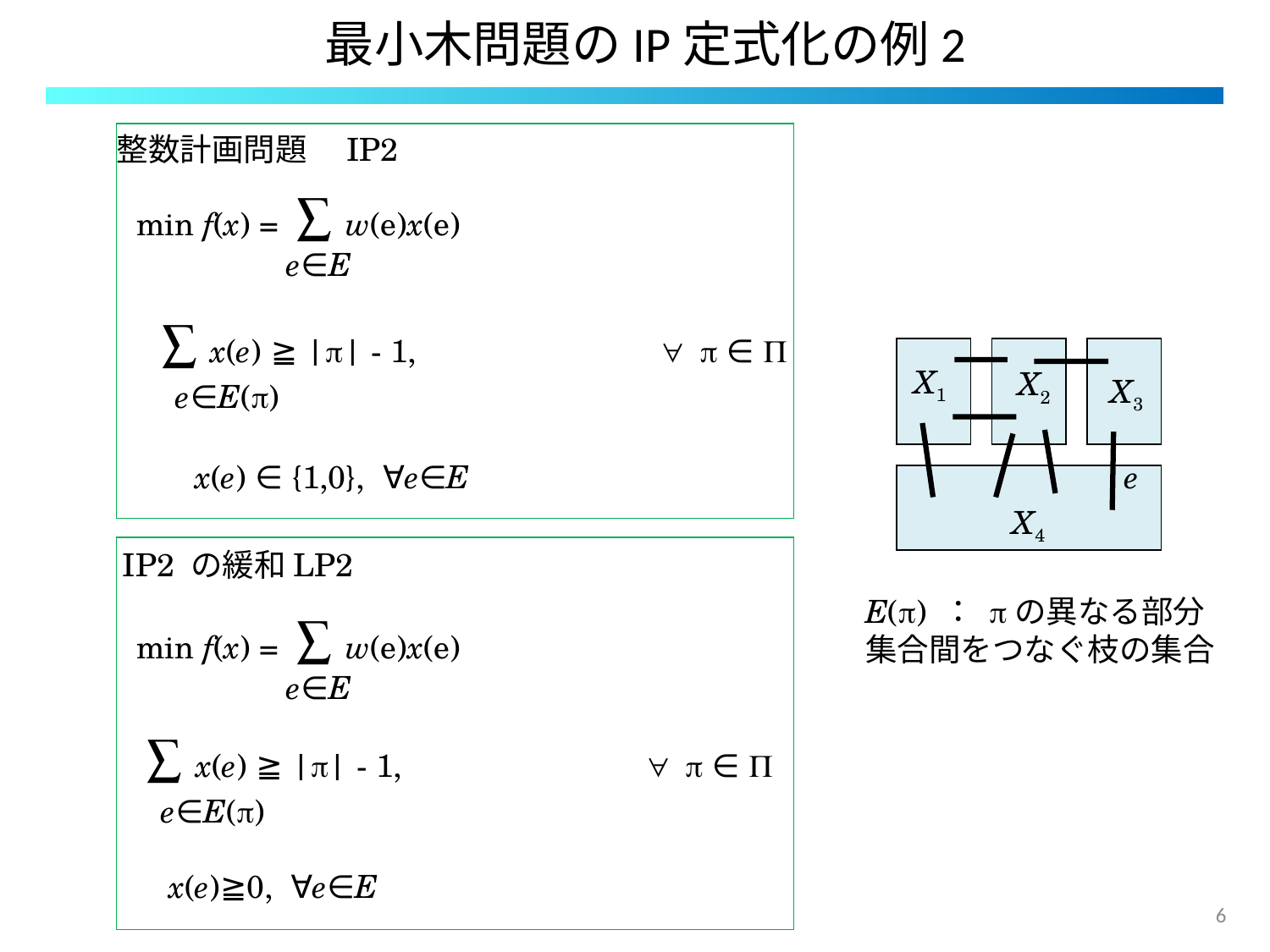

# 最小木問題のIP定式化の例2

整数計画問題　IP2

min f(x) =  ∑ w(e)x(e)
e∈E
∑ x(e) ≧ |π| - 1,　　　　　　　  ∀ π ∈ Π

X1
X2

X3
e∈E(π)

x(e) ∈ {1,0},  ∀e∈E
e

X4

IP2 の緩和LP2
E(π) ： πの異なる部分集合間をつなぐ枝の集合
min f(x) =  ∑ w(e)x(e)
e∈E
∑ x(e) ≧ |π| - 1,　　　　　　　  ∀ π ∈ Π
e∈E(π)
x(e)≧0,  ∀e∈E
6